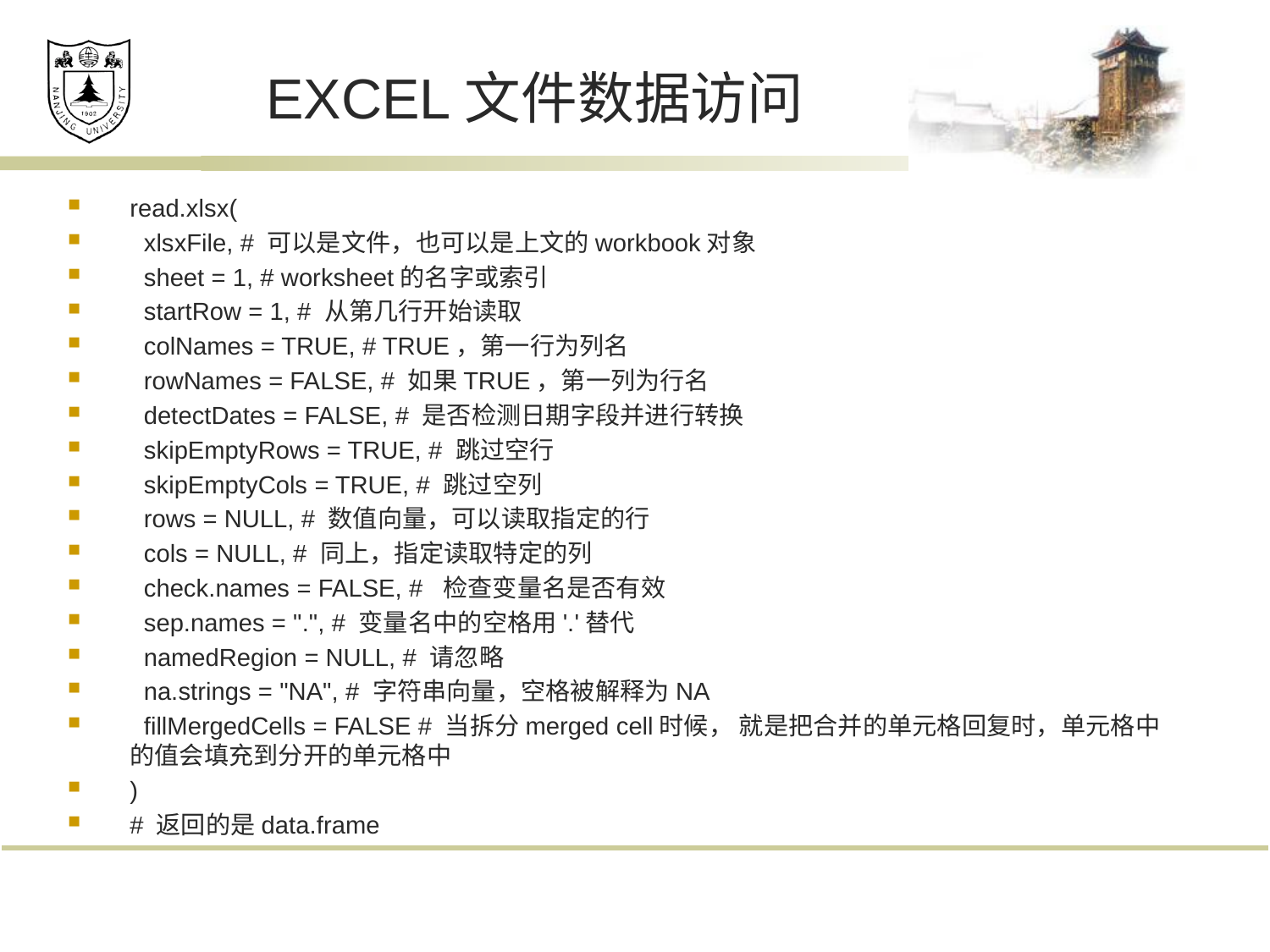

# EXCEL文件数据访问
read.xlsx(
  xlsxFile, # 可以是文件，也可以是上文的workbook对象
  sheet = 1, # worksheet的名字或索引
  startRow = 1, # 从第几行开始读取
  colNames = TRUE, # TRUE，第一行为列名
  rowNames = FALSE, # 如果TRUE，第一列为行名
  detectDates = FALSE, # 是否检测日期字段并进行转换
  skipEmptyRows = TRUE, # 跳过空行
  skipEmptyCols = TRUE, # 跳过空列
  rows = NULL, # 数值向量，可以读取指定的行
  cols = NULL, # 同上，指定读取特定的列
  check.names = FALSE, #  检查变量名是否有效
  sep.names = ".", # 变量名中的空格用'.'替代
  namedRegion = NULL, # 请忽略
  na.strings = "NA", # 字符串向量，空格被解释为NA
  fillMergedCells = FALSE # 当拆分merged cell时候， 就是把合并的单元格回复时，单元格中的值会填充到分开的单元格中
)
# 返回的是data.frame